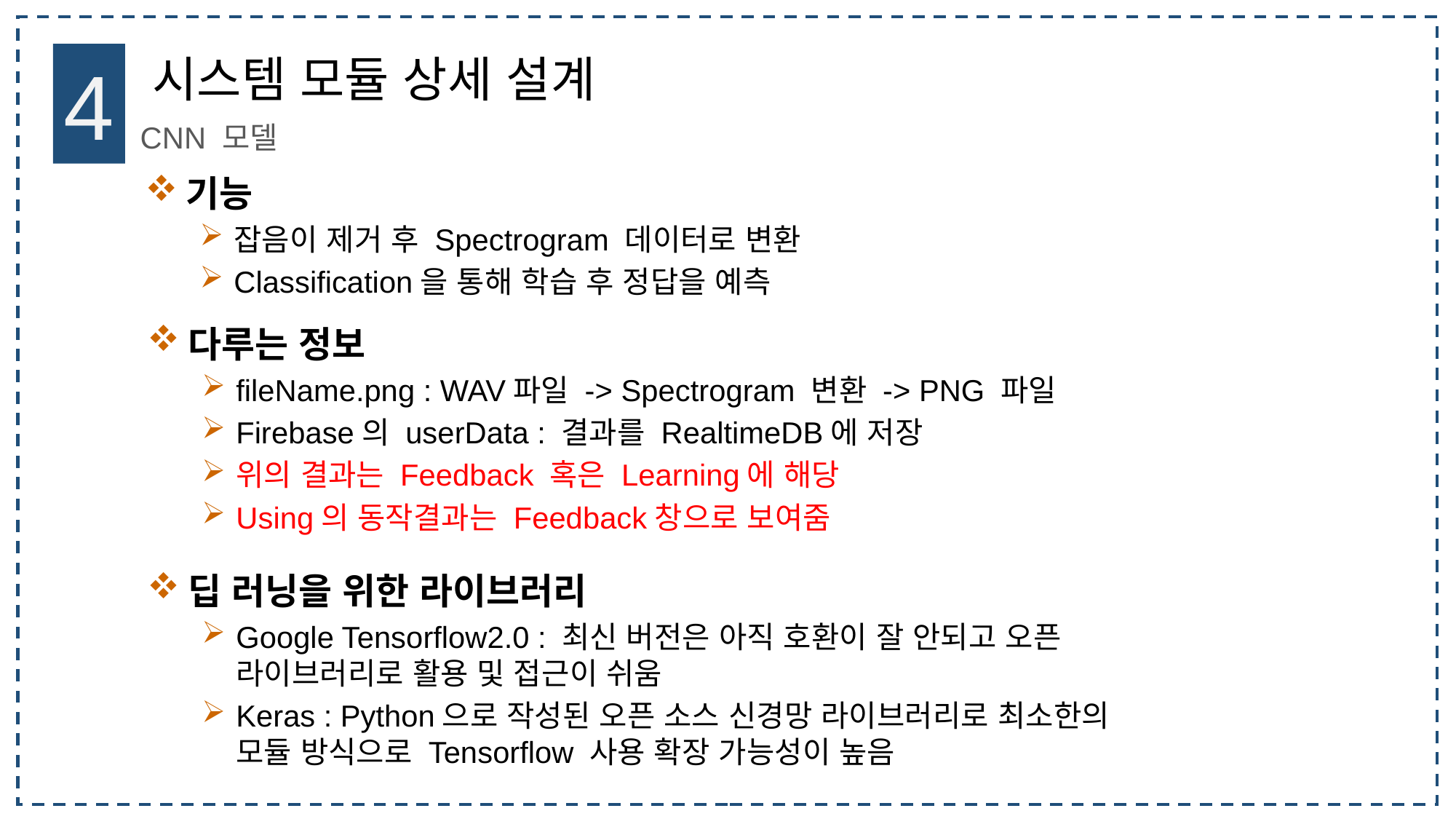

4
시스템 모듈 상세 설계
CNN 모델
기능
잡음이 제거 후 Spectrogram 데이터로 변환
Classification을 통해 학습 후 정답을 예측

다루는 정보
fileName.png : WAV파일 -> Spectrogram 변환 -> PNG 파일
Firebase의 userData : 결과를 RealtimeDB에 저장
위의 결과는 Feedback 혹은 Learning에 해당
Using의 동작결과는 Feedback창으로 보여줌

딥 러닝을 위한 라이브러리
Google Tensorflow2.0 : 최신 버전은 아직 호환이 잘 안되고 오픈 라이브러리로 활용 및 접근이 쉬움
Keras : Python으로 작성된 오픈 소스 신경망 라이브러리로 최소한의 모듈 방식으로 Tensorflow 사용 확장 가능성이 높음